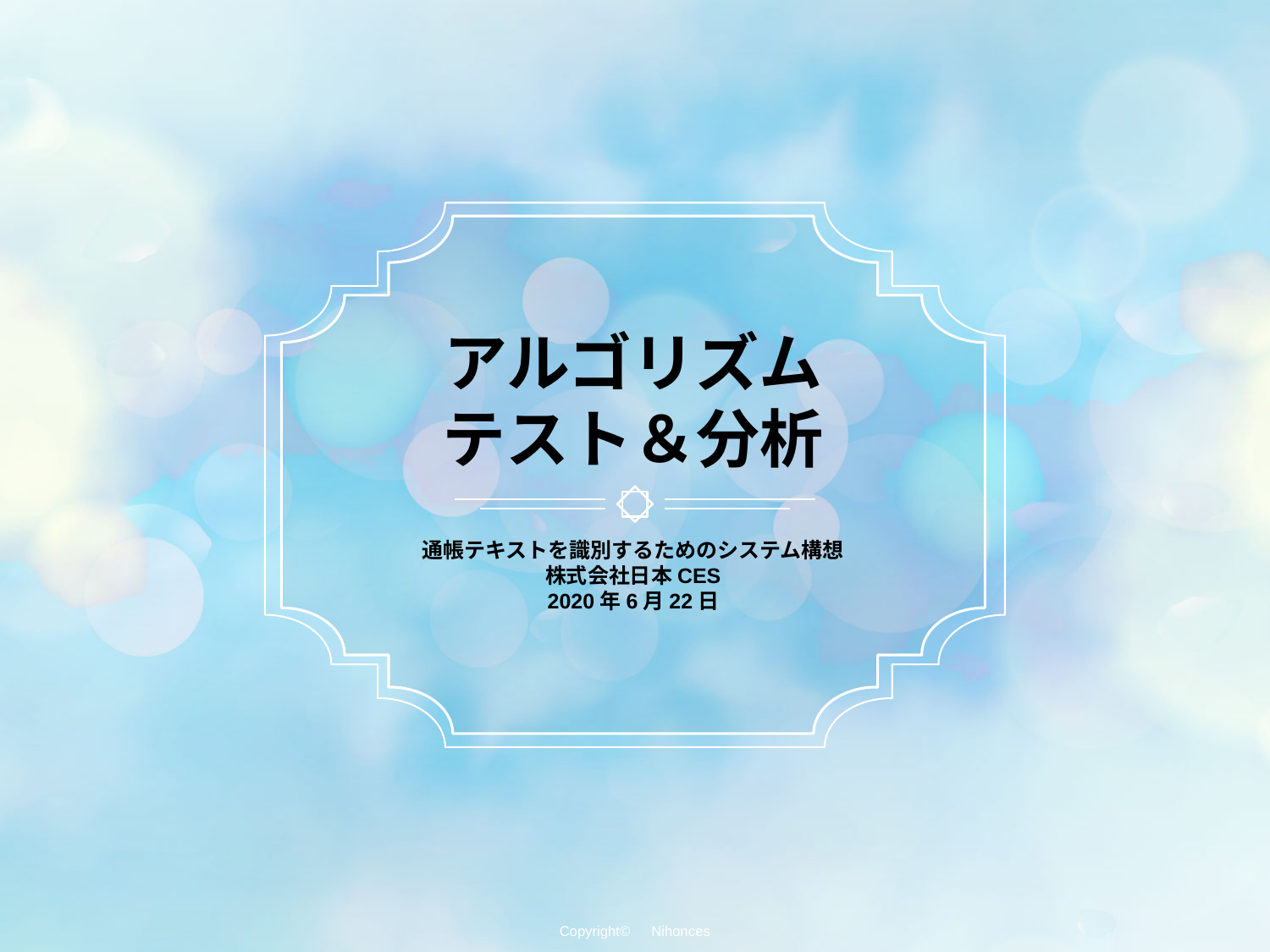

アルゴリズム
テスト＆分析

通帳テキストを識別するためのシステム構想
株式会社日本CES
2020年6月22日
Copyright©　Nihonces